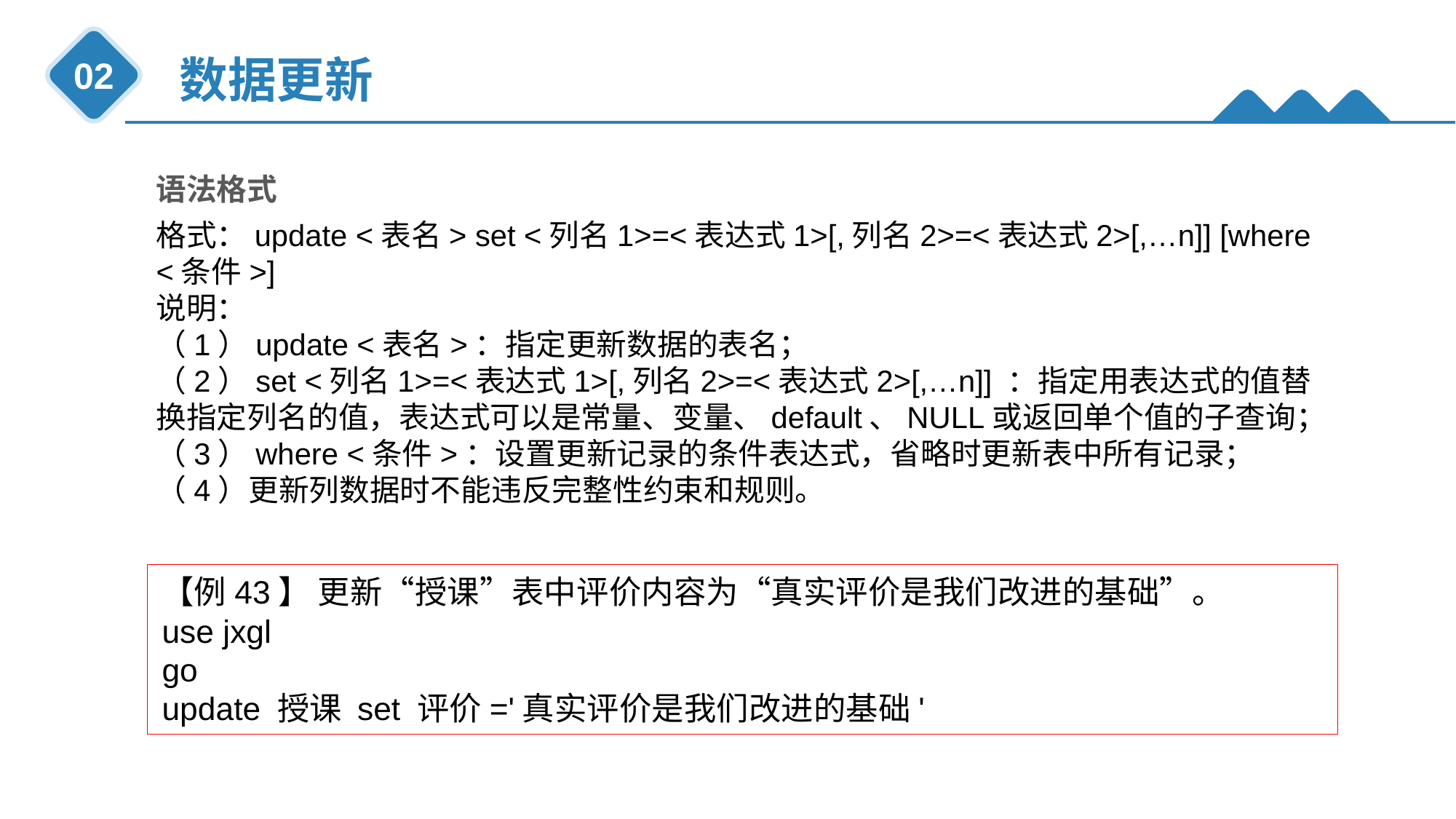

数据更新
02

语法格式
格式：update <表名> set <列名1>=<表达式1>[,列名2>=<表达式2>[,…n]] [where <条件>]
说明：
（1）update <表名>：指定更新数据的表名；
（2）set <列名1>=<表达式1>[,列名2>=<表达式2>[,…n]] ：指定用表达式的值替换指定列名的值，表达式可以是常量、变量、default、NULL或返回单个值的子查询；
（3）where <条件>：设置更新记录的条件表达式，省略时更新表中所有记录；
（4）更新列数据时不能违反完整性约束和规则。
【例43】 更新“授课”表中评价内容为“真实评价是我们改进的基础”。
use jxgl
go
update 授课 set 评价='真实评价是我们改进的基础'